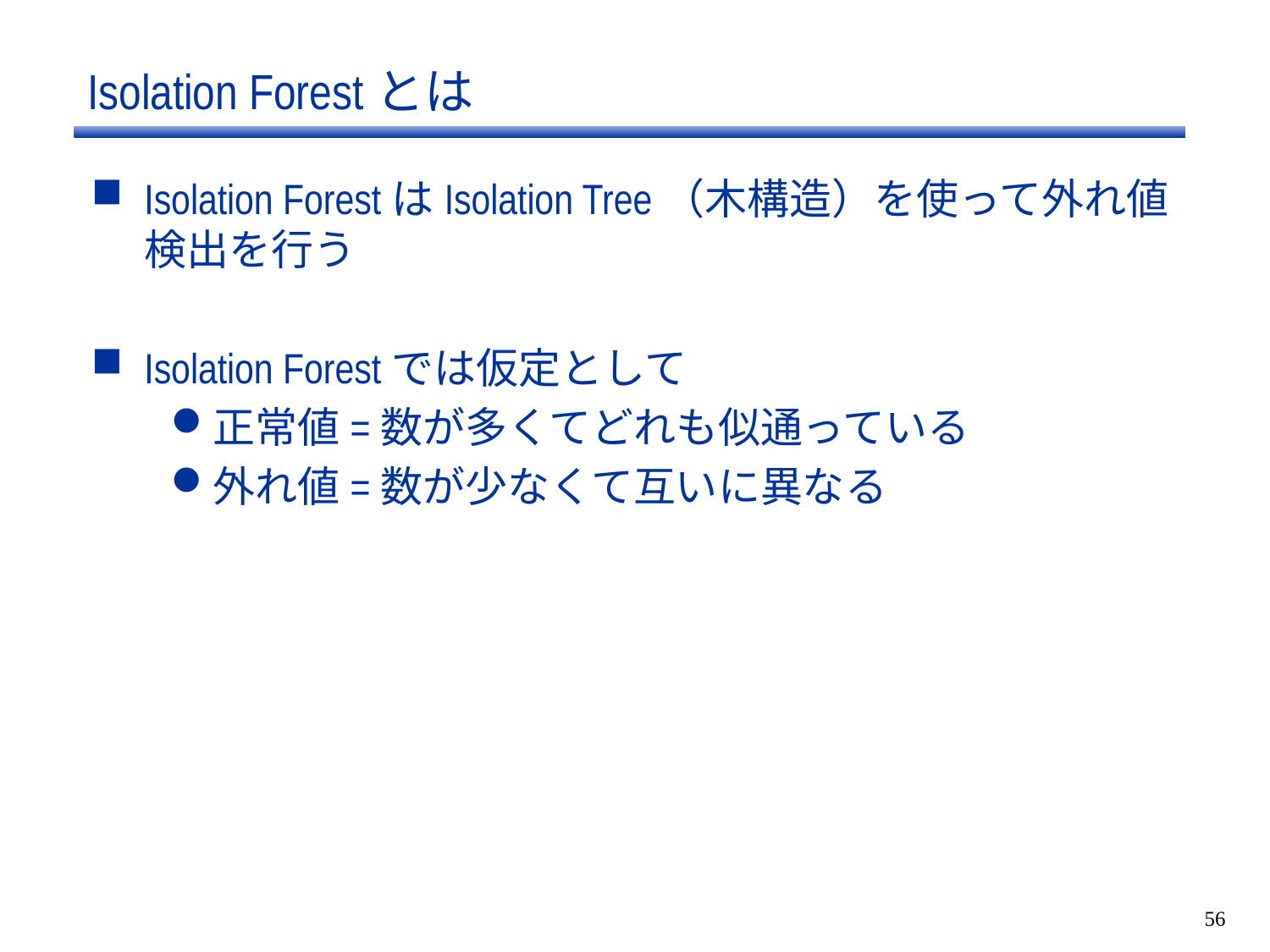

# Isolation Forestとは
Isolation ForestはIsolation Tree（木構造）を使って外れ値検出を行う

Isolation Forestでは仮定として
正常値=数が多くてどれも似通っている
外れ値=数が少なくて互いに異なる